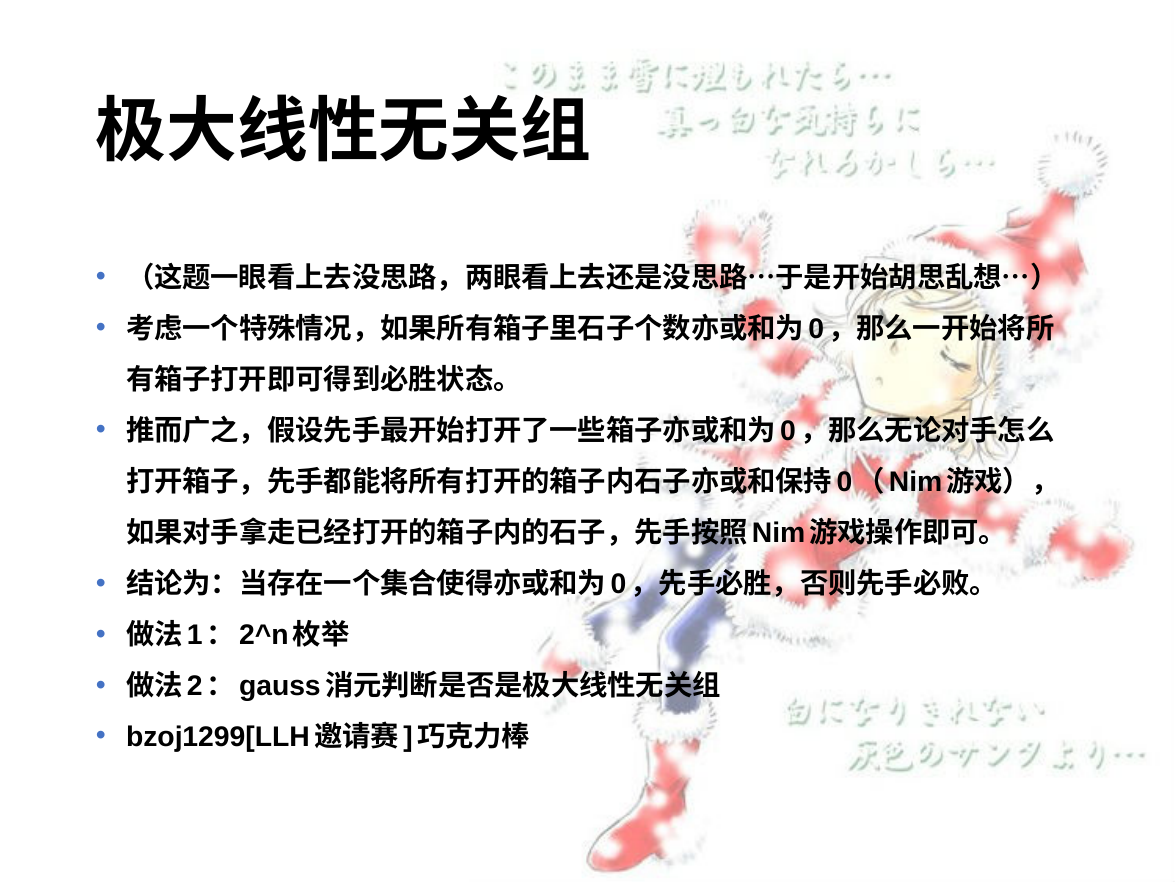

# 极大线性无关组
（这题一眼看上去没思路，两眼看上去还是没思路…于是开始胡思乱想…）
考虑一个特殊情况，如果所有箱子里石子个数亦或和为0，那么一开始将所有箱子打开即可得到必胜状态。
推而广之，假设先手最开始打开了一些箱子亦或和为0，那么无论对手怎么打开箱子，先手都能将所有打开的箱子内石子亦或和保持0（Nim游戏），如果对手拿走已经打开的箱子内的石子，先手按照Nim游戏操作即可。
结论为：当存在一个集合使得亦或和为0，先手必胜，否则先手必败。
做法1：2^n枚举
做法2：gauss消元判断是否是极大线性无关组
bzoj1299[LLH邀请赛]巧克力棒